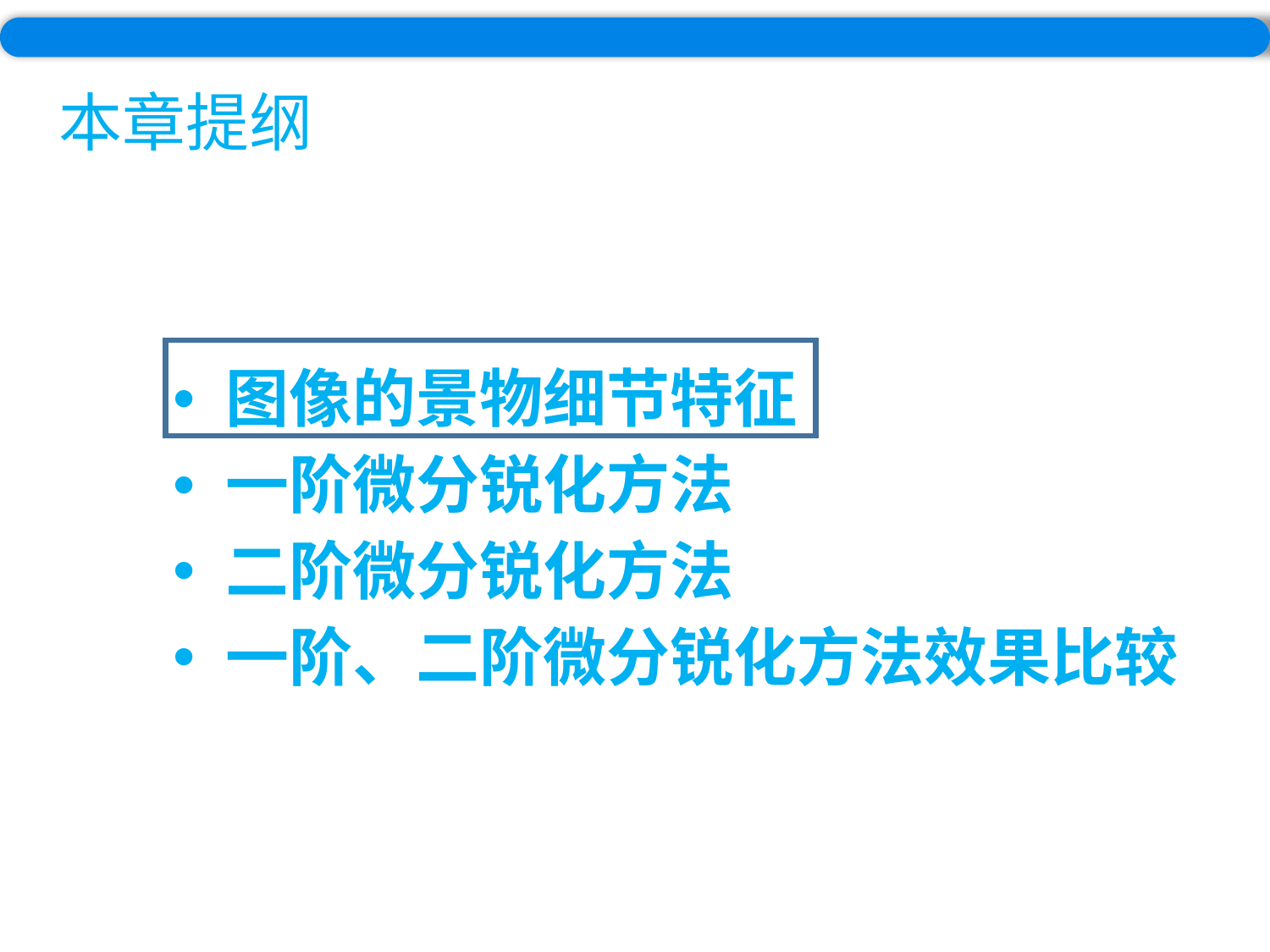

本章提纲

 图像的景物细节特征
 一阶微分锐化方法
 二阶微分锐化方法
 一阶、二阶微分锐化方法效果比较